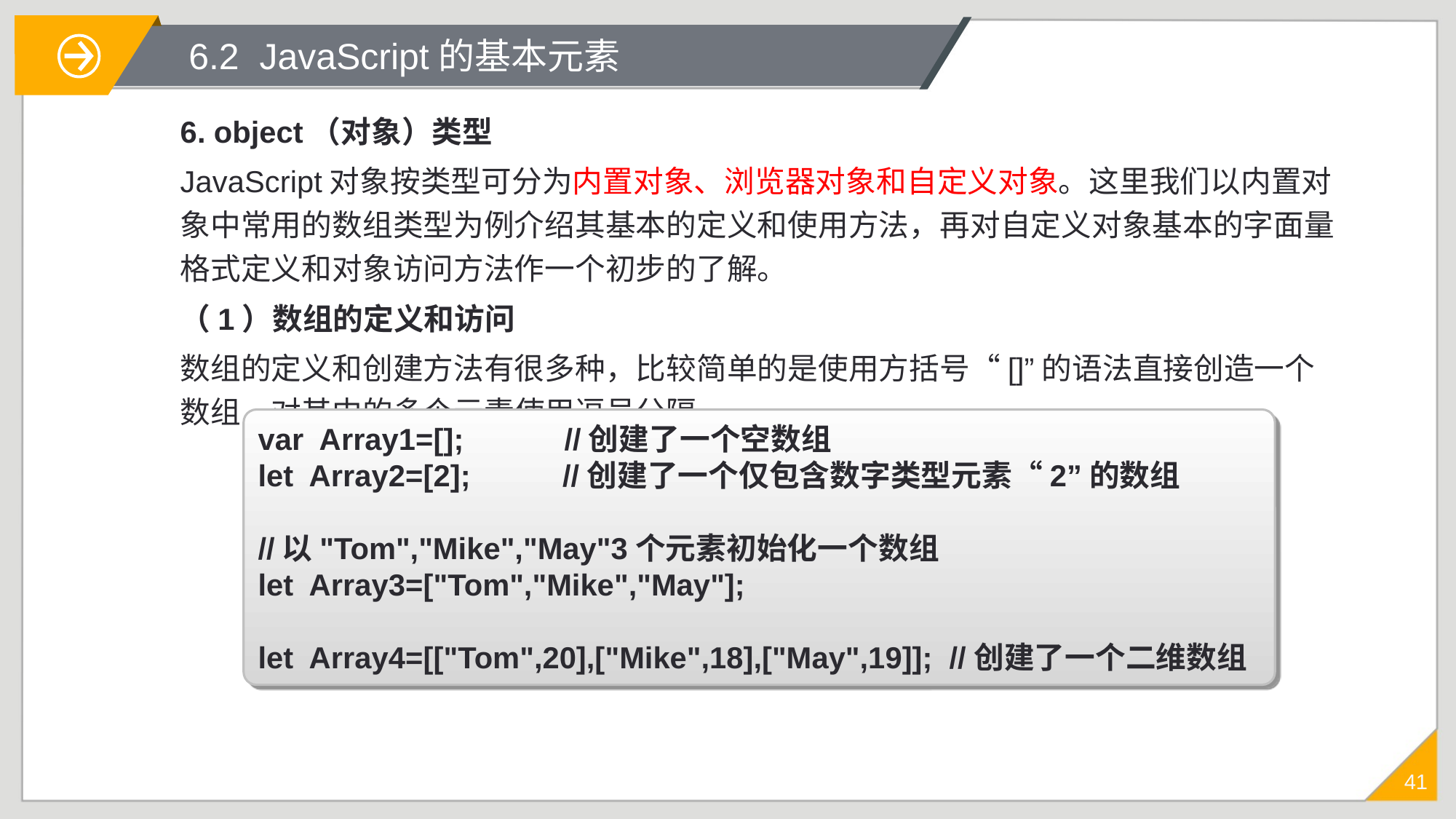

# 6.2  JavaScript的基本元素
6. object（对象）类型
JavaScript对象按类型可分为内置对象、浏览器对象和自定义对象。这里我们以内置对象中常用的数组类型为例介绍其基本的定义和使用方法，再对自定义对象基本的字面量格式定义和对象访问方法作一个初步的了解。
（1）数组的定义和访问
数组的定义和创建方法有很多种，比较简单的是使用方括号“[]”的语法直接创造一个数组，对其中的多个元素使用逗号分隔。

var  Array1=[];            //创建了一个空数组
let  Array2=[2];           //创建了一个仅包含数字类型元素“2”的数组

//以"Tom","Mike","May"3个元素初始化一个数组
let  Array3=["Tom","Mike","May"];

let  Array4=[["Tom",20],["Mike",18],["May",19]];  //创建了一个二维数组